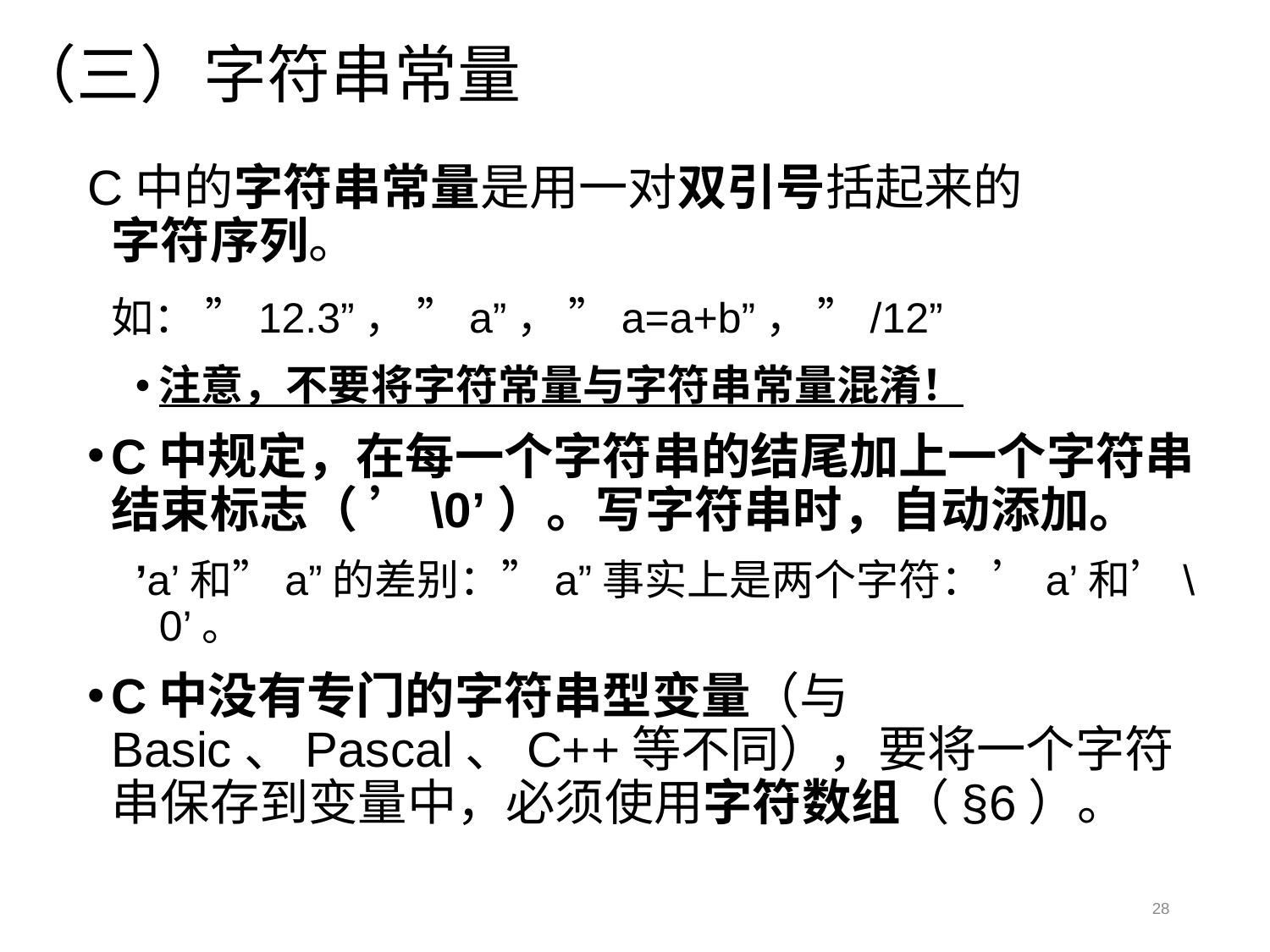

# （三）字符串常量
C中的字符串常量是用一对双引号括起来的
字符序列。
	如： ”12.3”， ”a”， ”a=a+b”， ”/12”
注意，不要将字符常量与字符串常量混淆！
C中规定，在每一个字符串的结尾加上一个字符串结束标志（ ’\0’）。写字符串时，自动添加。
’a’和”a”的差别：”a”事实上是两个字符： ’a’和’\0’。
C中没有专门的字符串型变量（与Basic、Pascal、C++等不同），要将一个字符串保存到变量中，必须使用字符数组（§6）。
28